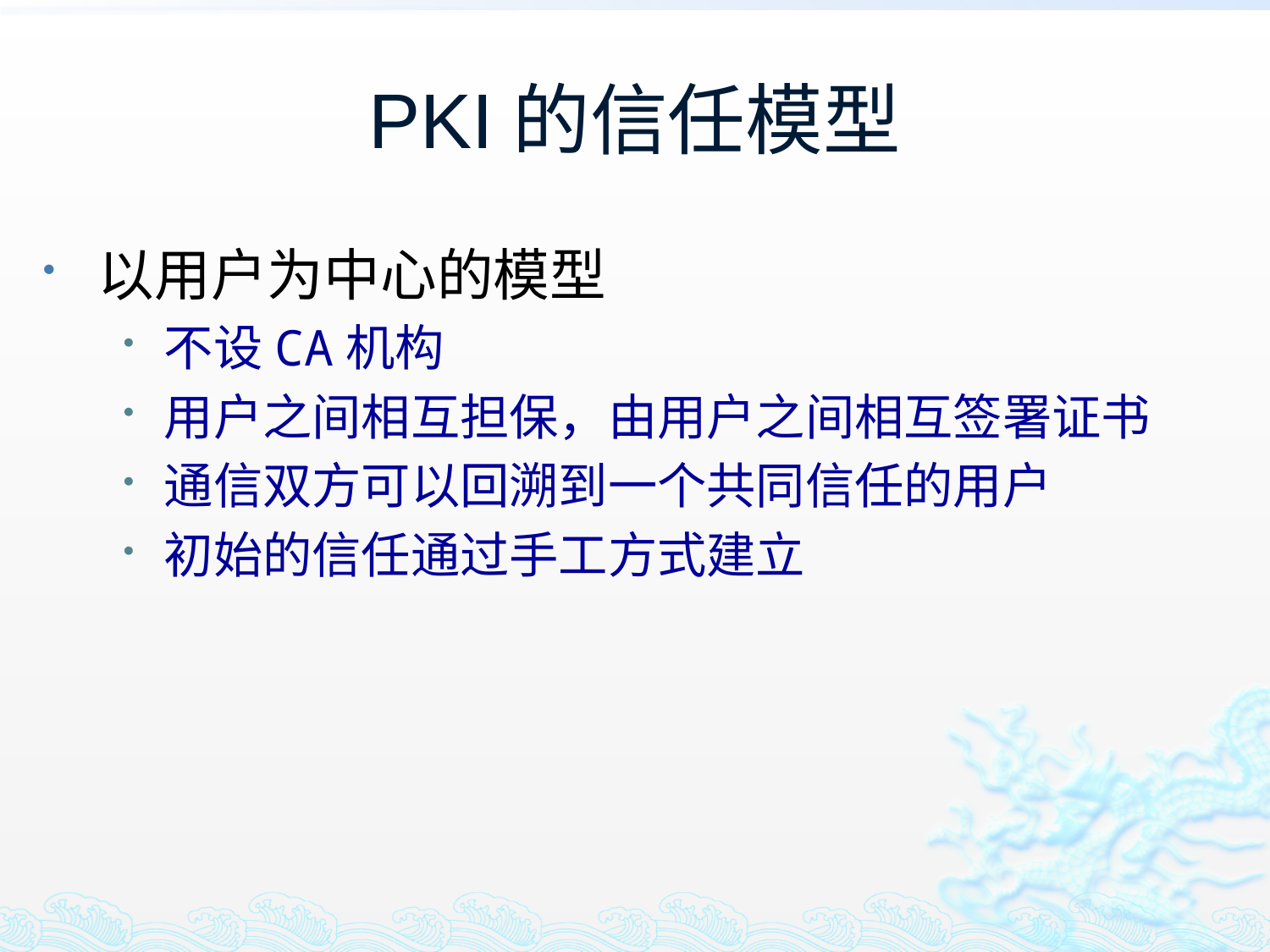

# PKI的信任模型
以用户为中心的模型
不设CA机构
用户之间相互担保，由用户之间相互签署证书
通信双方可以回溯到一个共同信任的用户
初始的信任通过手工方式建立